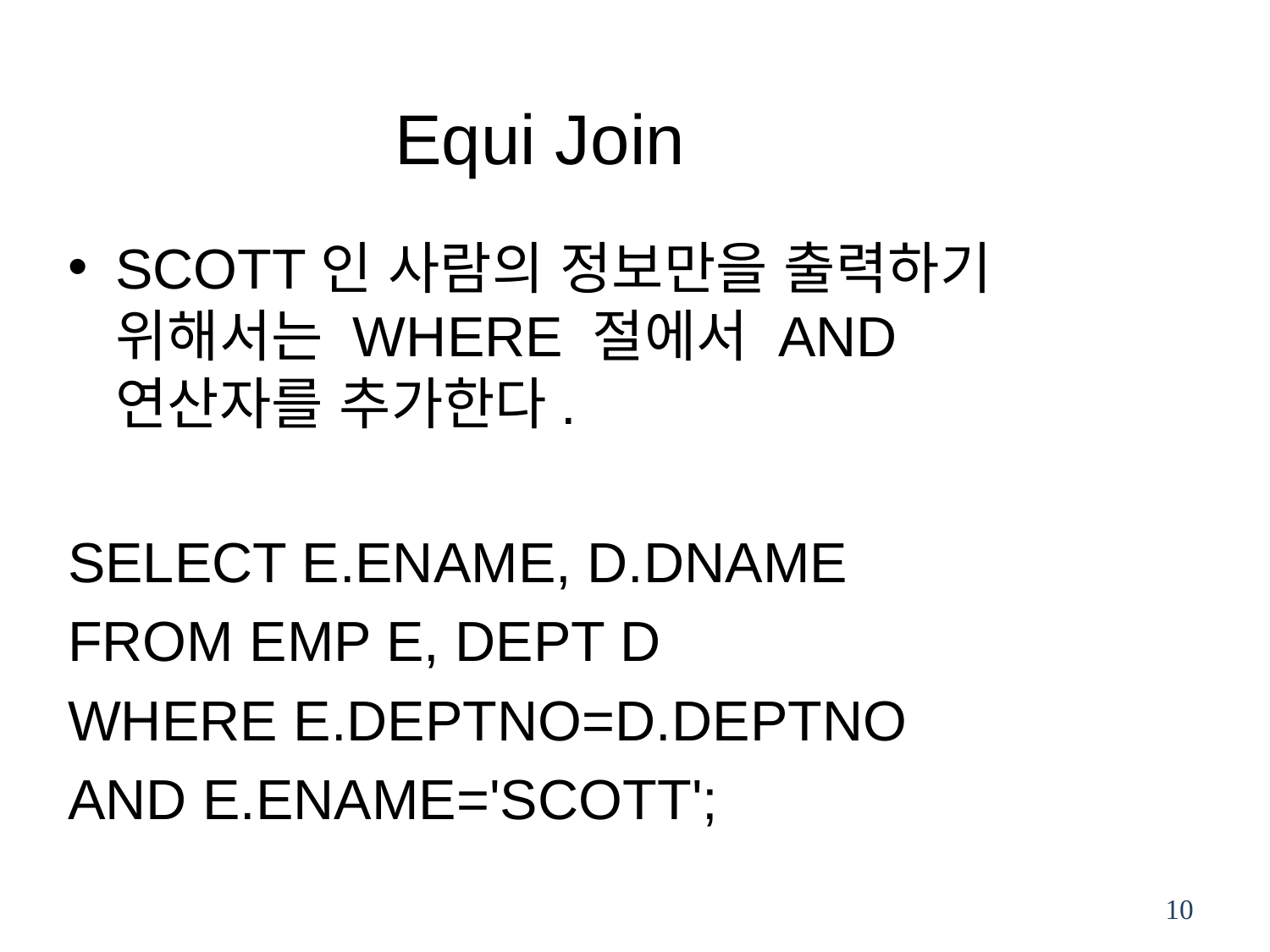

# Equi Join
SCOTT인 사람의 정보만을 출력하기 위해서는 WHERE 절에서 AND 연산자를 추가한다.

SELECT E.ENAME, D.DNAME
FROM EMP E, DEPT D
WHERE E.DEPTNO=D.DEPTNO
AND E.ENAME='SCOTT';

10